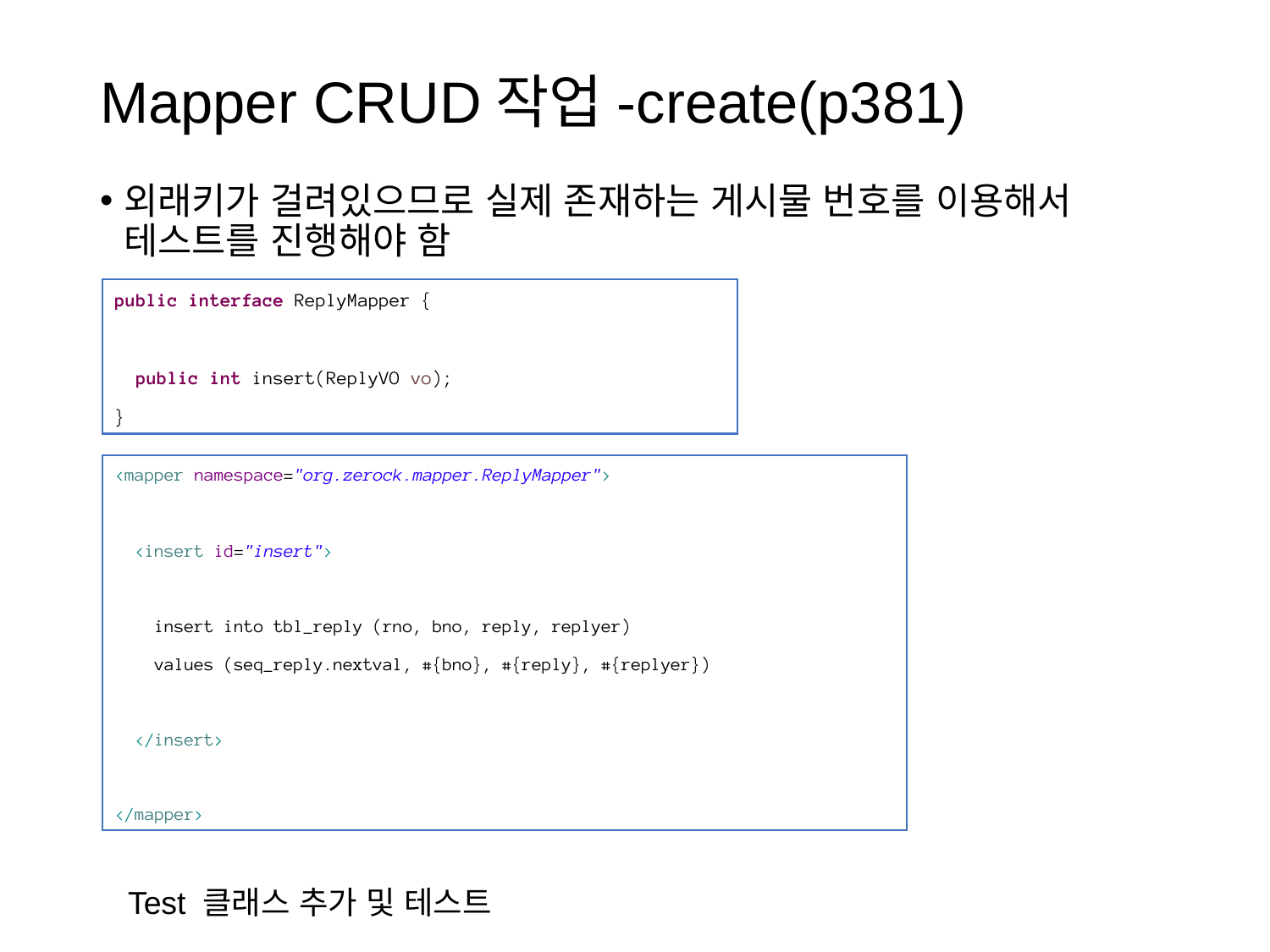

# Mapper CRUD작업-create(p381)
외래키가 걸려있으므로 실제 존재하는 게시물 번호를 이용해서 테스트를 진행해야 함
public interface ReplyMapper {

  public int insert(ReplyVO vo);
}
<mapper namespace="org.zerock.mapper.ReplyMapper">

  <insert id="insert">

    insert into tbl_reply (rno, bno, reply, replyer)
    values (seq_reply.nextval, #{bno}, #{reply}, #{replyer})

  </insert>

</mapper>
Test 클래스 추가 및 테스트